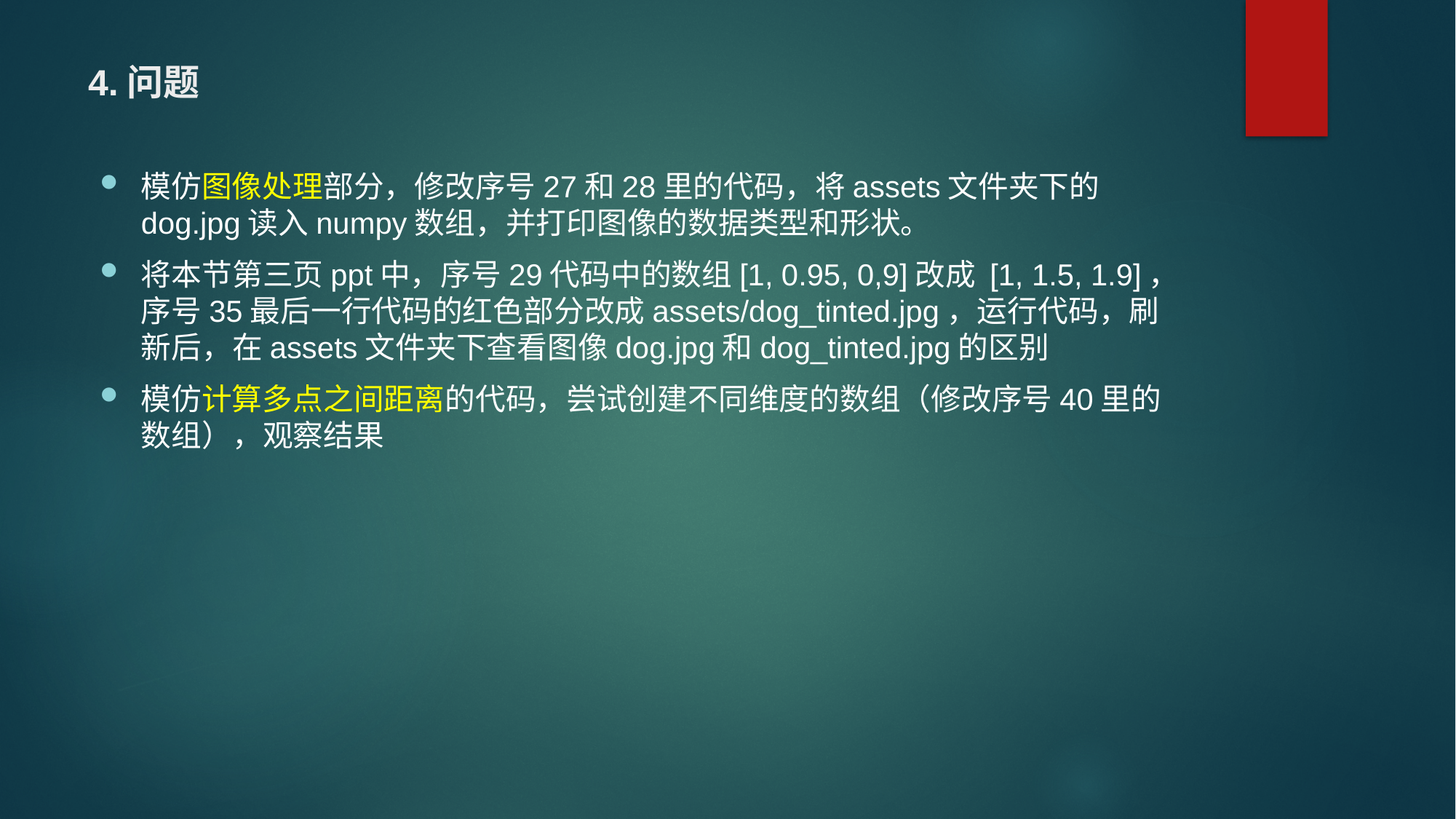

# 4.问题
模仿图像处理部分，修改序号27和28里的代码，将assets文件夹下的dog.jpg读入numpy数组，并打印图像的数据类型和形状。
将本节第三页ppt中，序号29代码中的数组[1, 0.95, 0,9]改成 [1, 1.5, 1.9]，序号35最后一行代码的红色部分改成assets/dog_tinted.jpg，运行代码，刷新后，在assets文件夹下查看图像dog.jpg和dog_tinted.jpg的区别
模仿计算多点之间距离的代码，尝试创建不同维度的数组（修改序号40里的数组），观察结果